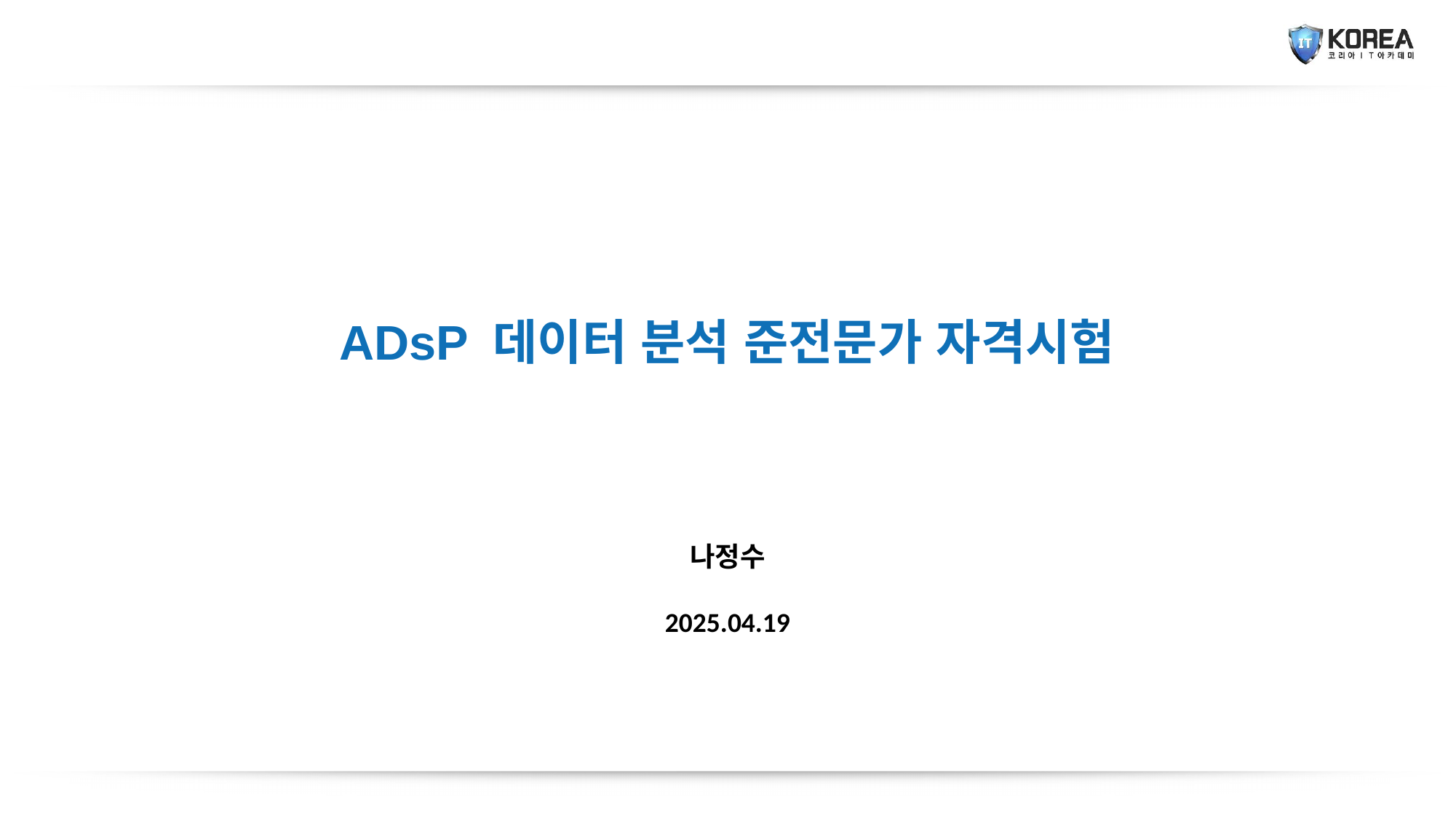

ADsP 데이터 분석 준전문가 자격시험
나정수

2025.04.19